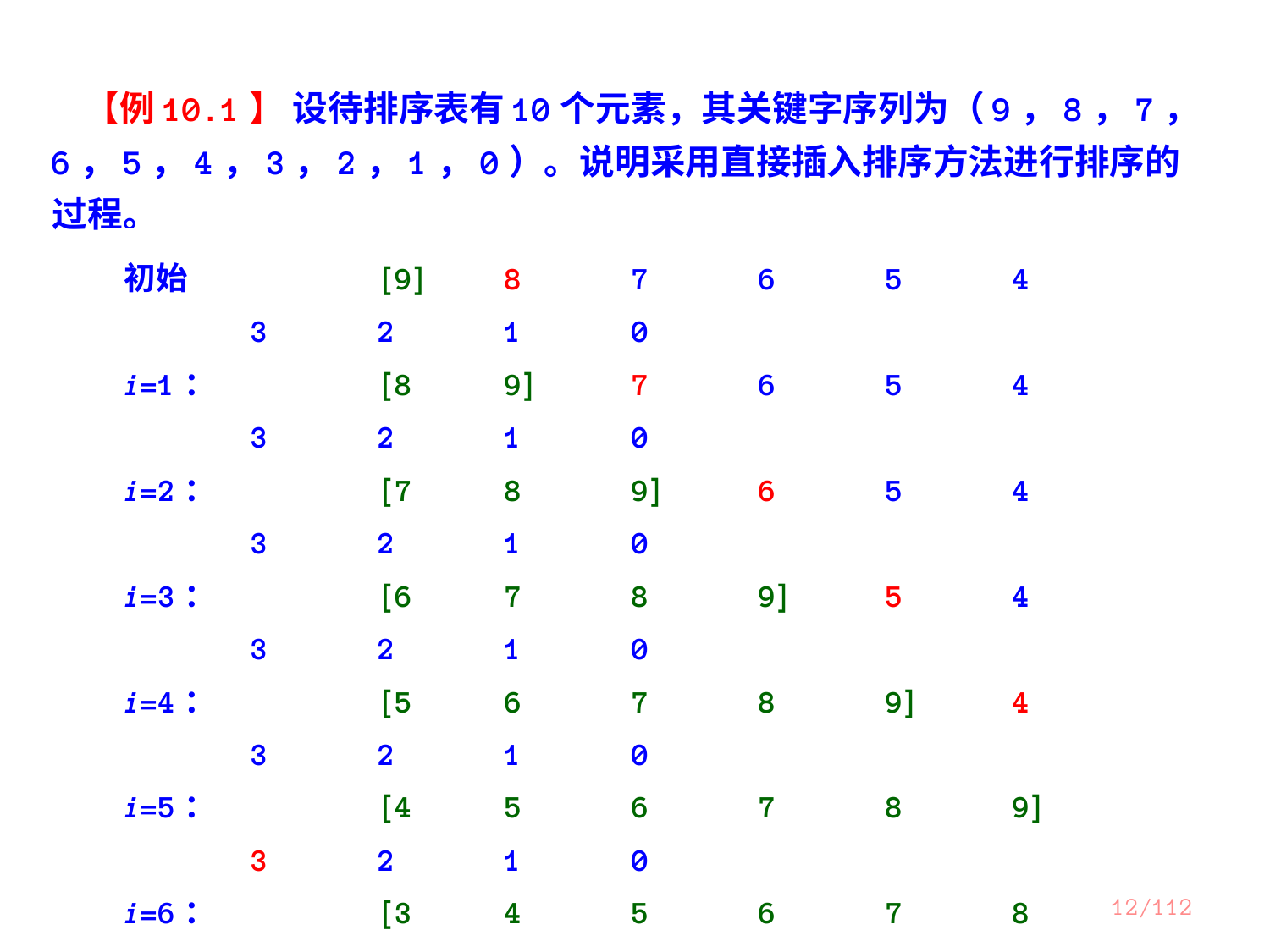

【例10.1】 设待排序表有10个元素，其关键字序列为（9，8，7，6，5，4，3，2，1，0）。说明采用直接插入排序方法进行排序的过程。
初始 		[9]	8	7	6	5	4	3	2	1	0
i=1：		[8	9]	7	6	5	4	3	2	1	0
i=2：		[7	8	9]	6	5	4	3	2	1   	0
i=3：		[6	7	8	9]	5	4	3	2	1	0
i=4：		[5	6	7	8	9]	4	3	2 	1	0
i=5：		[4	5	6	7	8 	9]	3	2	1	0
i=6：		[3	4	5	6	7	8	9]	2	1	0
i=7：		[2	3	4	5	6	7	8	9]	1	0
i=8：		[1	2	3	4	5	6	7	8	9]	0
i=9：		[0	1	2	3	4	5	6	7	8	9]
12/112